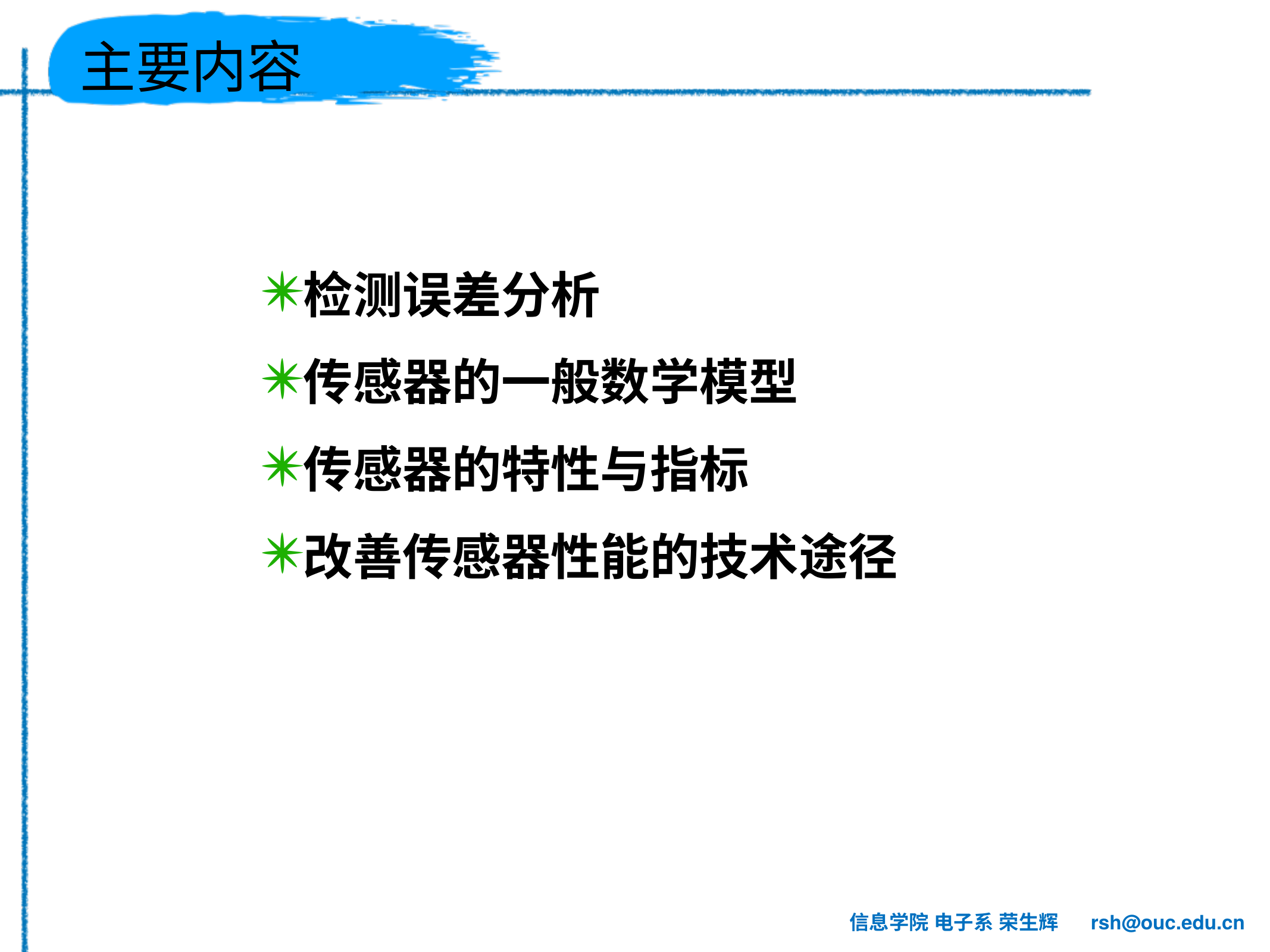

# 主要内容
检测误差分析
传感器的一般数学模型
传感器的特性与指标
改善传感器性能的技术途径